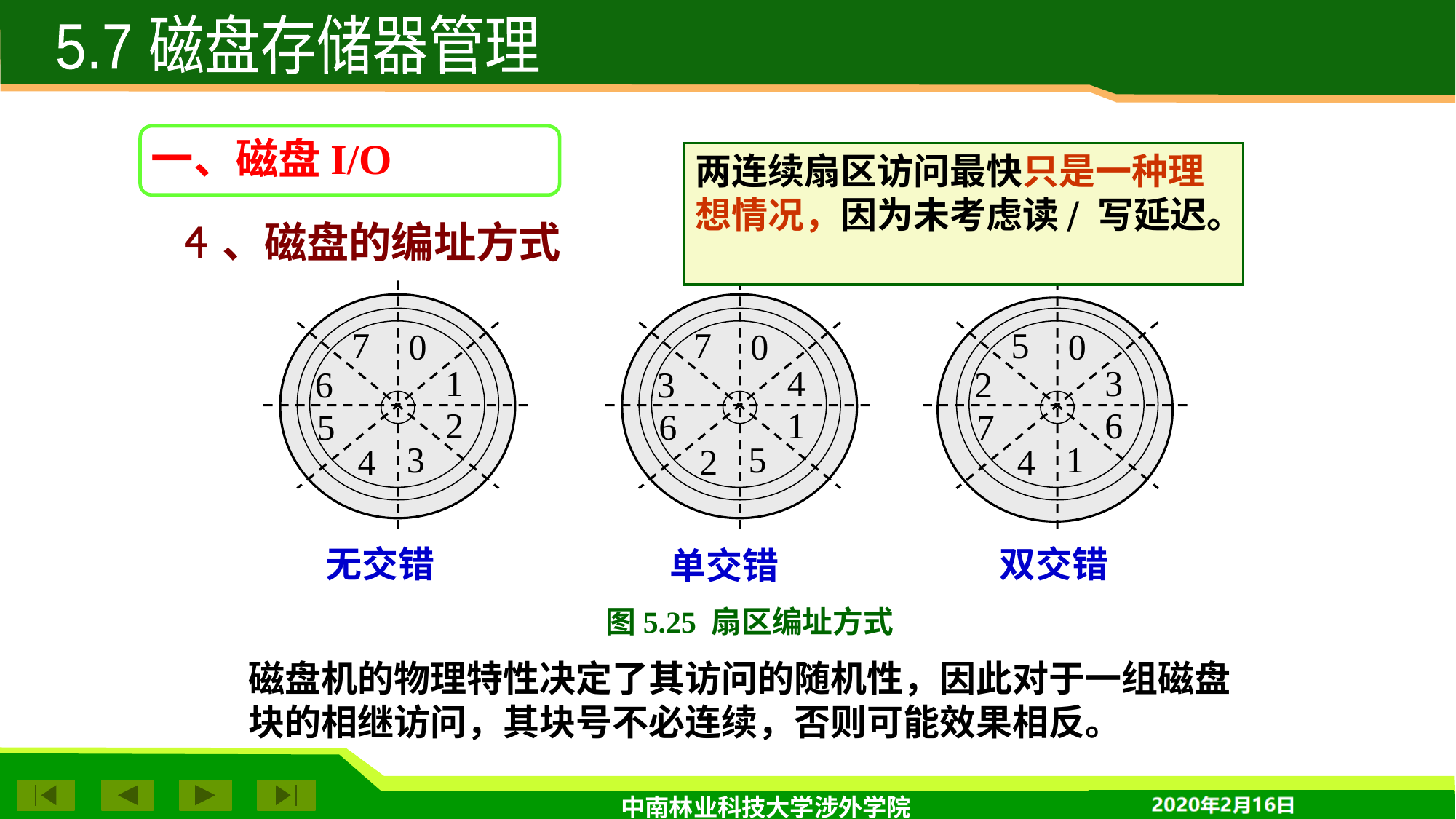

5.7 磁盘存储器管理

一、磁盘I/O
两连续扇区访问最快只是一种理想情况，因为未考虑读/写延迟。
4、磁盘的编址方式

7
7
5
0
0
0

1
4
3
6
3
2

2
1
6
5
6
7

3
5
1
4
2
4

无交错
双交错
单交错
图5.25 扇区编址方式
磁盘机的物理特性决定了其访问的随机性，因此对于一组磁盘块的相继访问，其块号不必连续，否则可能效果相反。